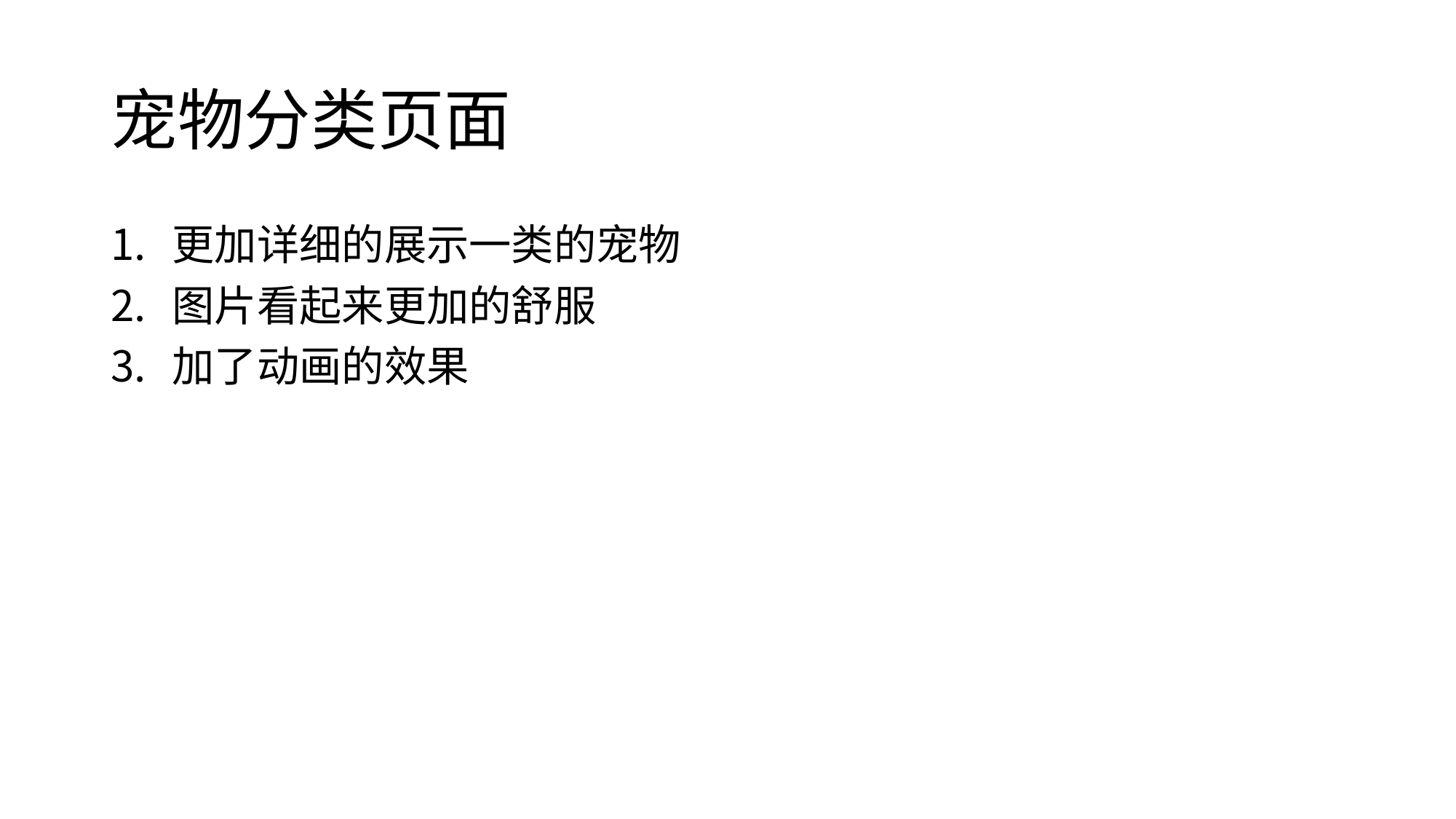

# 宠物分类页面
更加详细的展示一类的宠物
图片看起来更加的舒服
加了动画的效果